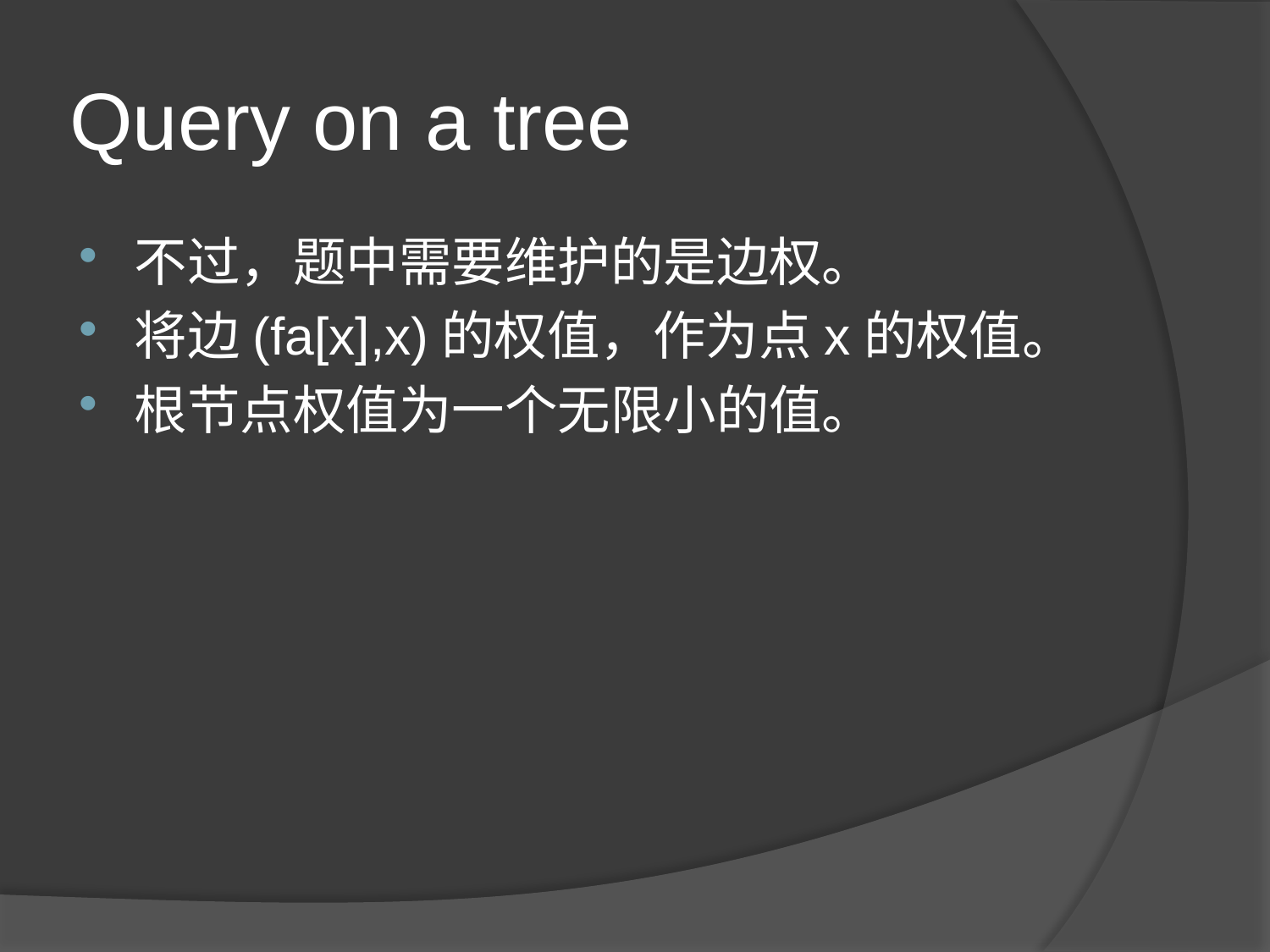

# Query on a tree
不过，题中需要维护的是边权。
将边(fa[x],x)的权值，作为点x的权值。
根节点权值为一个无限小的值。